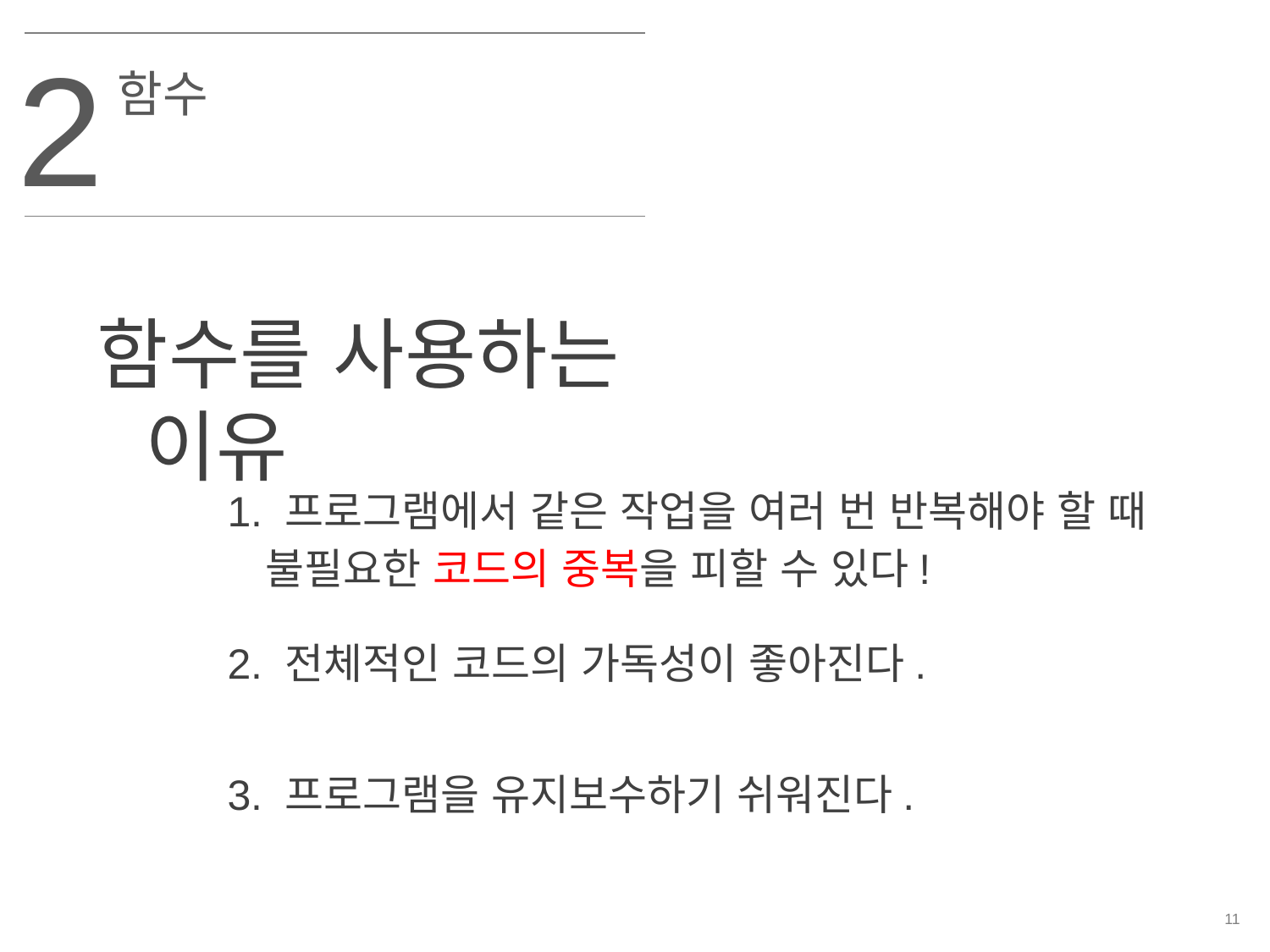

2
함수
함수를 사용하는 이유

1. 프로그램에서 같은 작업을 여러 번 반복해야 할 때
불필요한 코드의 중복을 피할 수 있다!
2. 전체적인 코드의 가독성이 좋아진다.
3. 프로그램을 유지보수하기 쉬워진다.